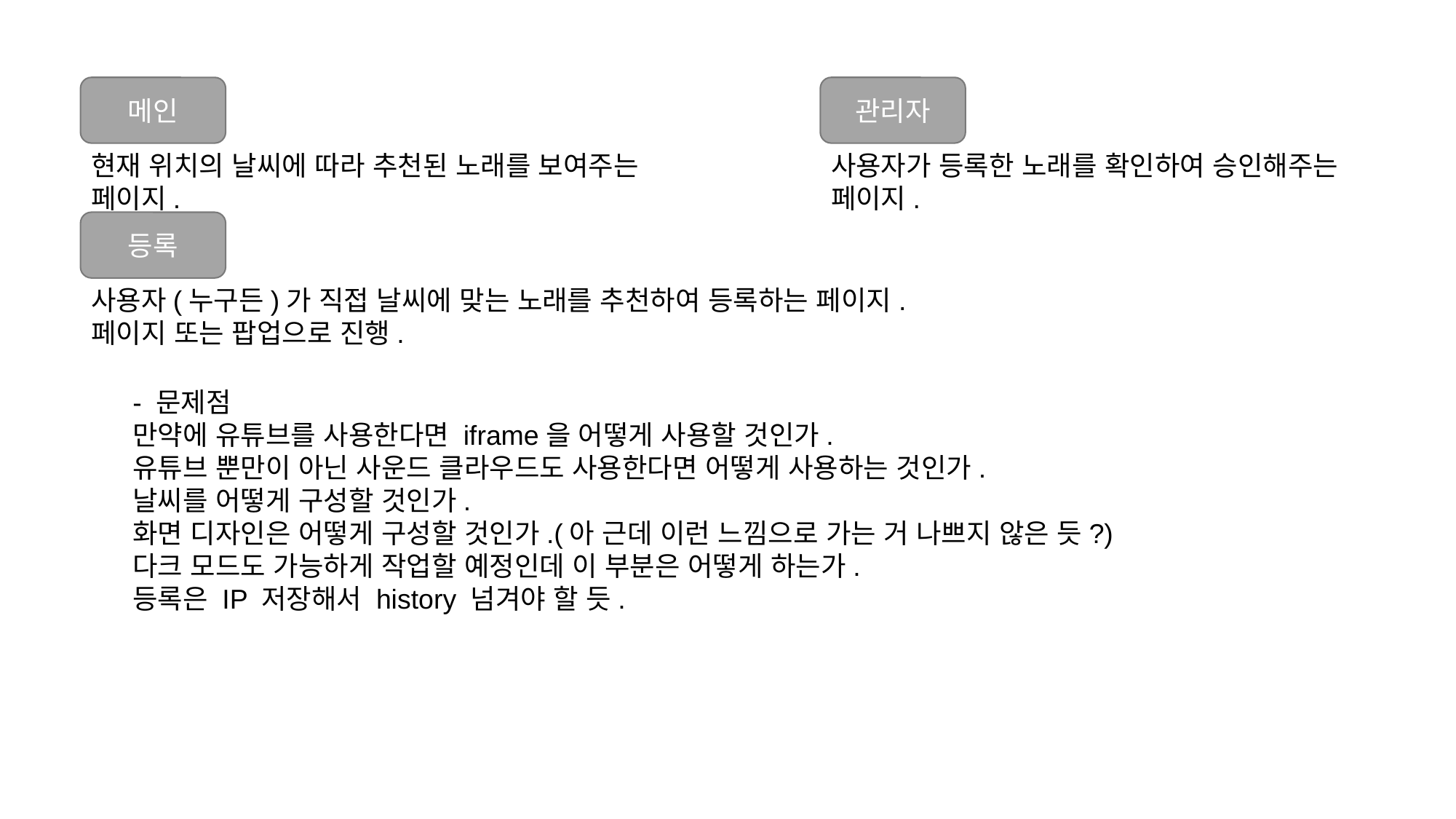

관리자
메인
현재 위치의 날씨에 따라 추천된 노래를 보여주는 페이지.

사용자가 등록한 노래를 확인하여 승인해주는 페이지.

등록
사용자(누구든)가 직접 날씨에 맞는 노래를 추천하여 등록하는 페이지.
페이지 또는 팝업으로 진행.
- 문제점
만약에 유튜브를 사용한다면 ﻿iframe을 어떻게 사용할 것인가.
유튜브 뿐만이 아닌 사운드 클라우드도 사용한다면 어떻게 사용하는 것인가.
날씨를 어떻게 구성할 것인가.
화면 디자인은 어떻게 구성할 것인가.(아 근데 이런 느낌으로 가는 거 나쁘지 않은 듯?)
다크 모드도 가능하게 작업할 예정인데 이 부분은 어떻게 하는가.
등록은 IP 저장해서 history 넘겨야 할 듯.